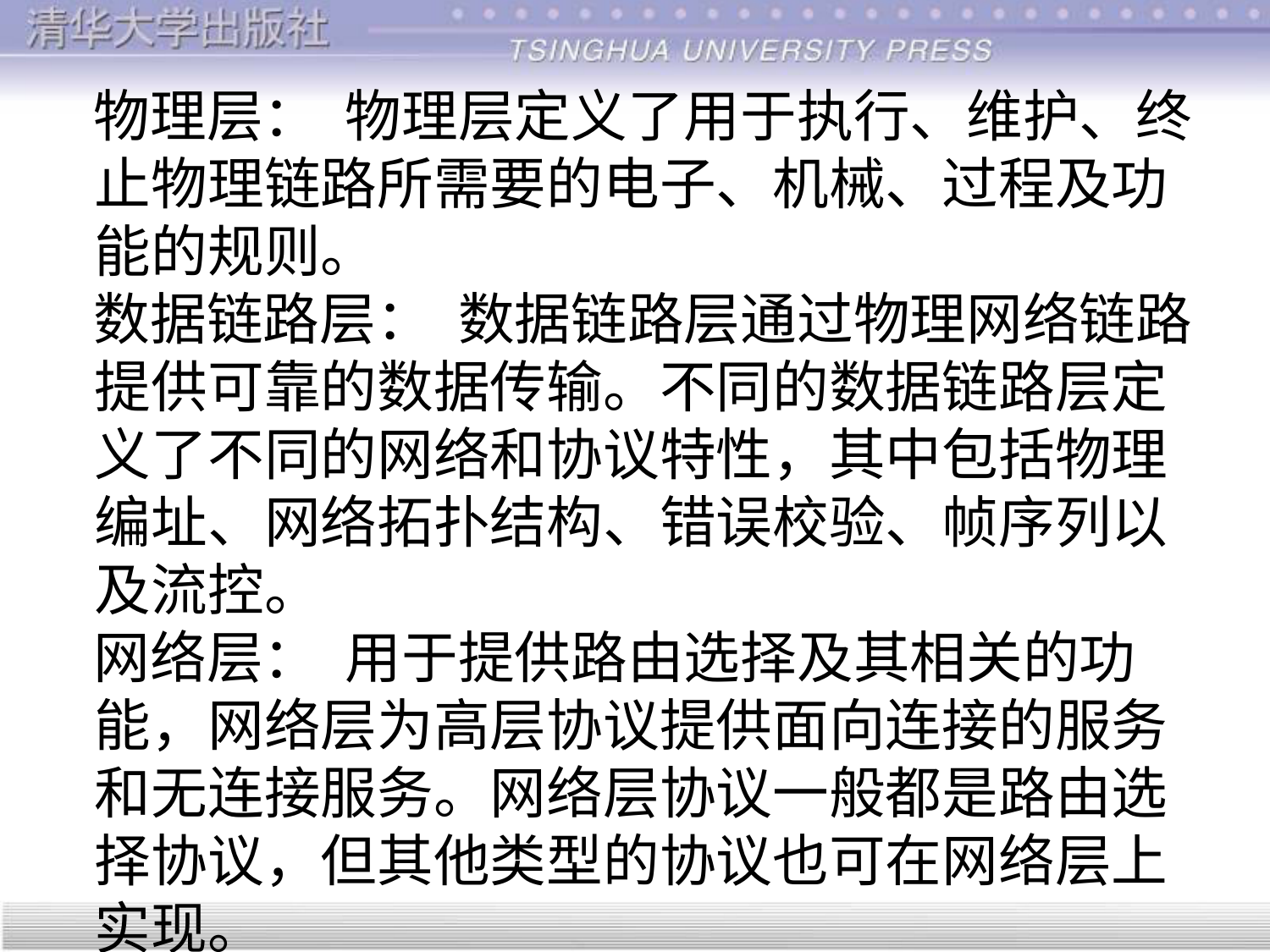

物理层：  物理层定义了用于执行、维护、终止物理链路所需要的电子、机械、过程及功能的规则。
数据链路层：  数据链路层通过物理网络链路提供可靠的数据传输。不同的数据链路层定义了不同的网络和协议特性，其中包括物理编址、网络拓扑结构、错误校验、帧序列以及流控。
网络层：  用于提供路由选择及其相关的功能，网络层为高层协议提供面向连接的服务和无连接服务。网络层协议一般都是路由选择协议，但其他类型的协议也可在网络层上实现。